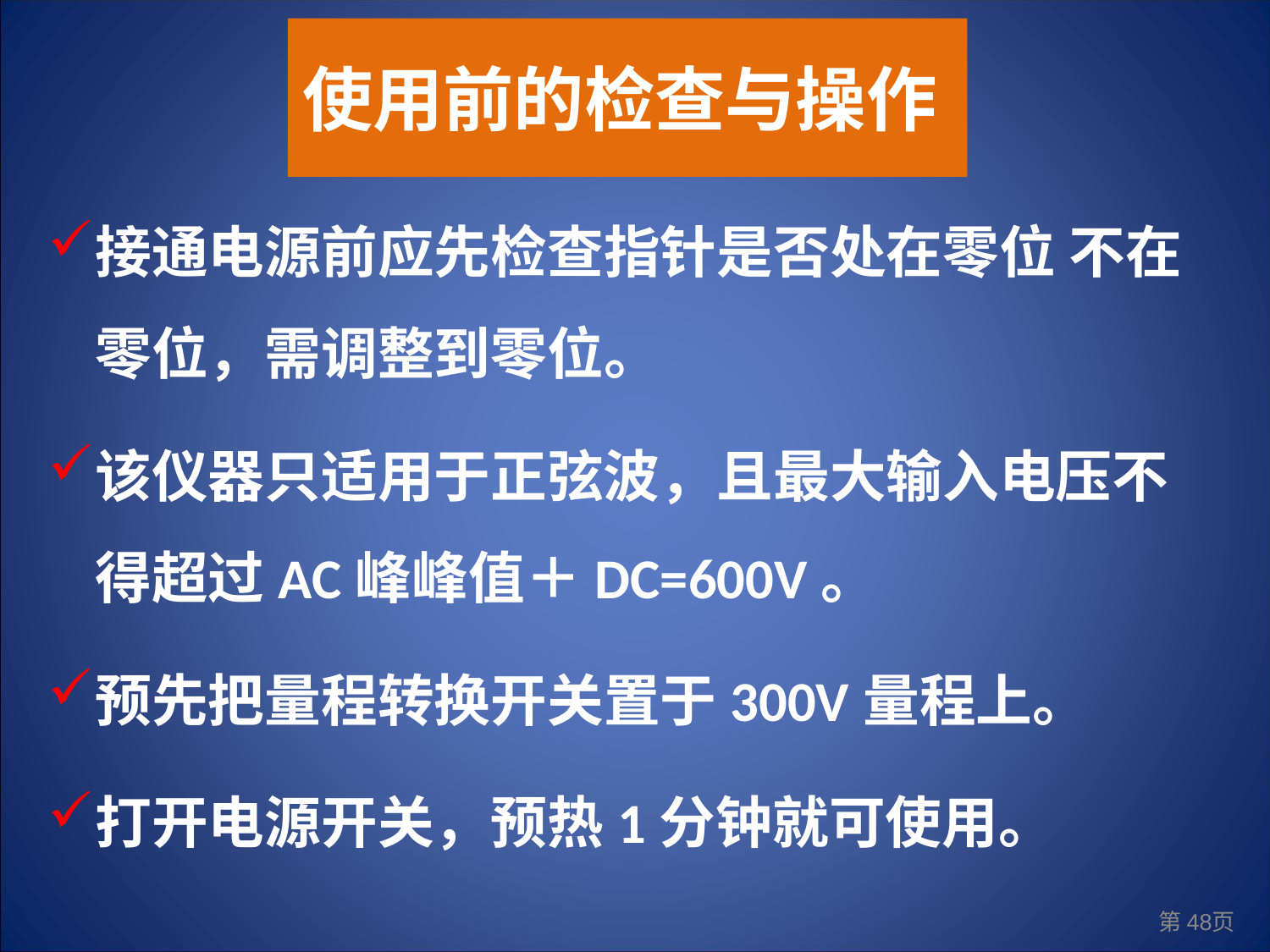

使用前的检查与操作
接通电源前应先检查指针是否处在零位 不在零位，需调整到零位。
该仪器只适用于正弦波，且最大输入电压不得超过AC峰峰值＋DC=600V。
预先把量程转换开关置于300V量程上。
打开电源开关，预热1分钟就可使用。